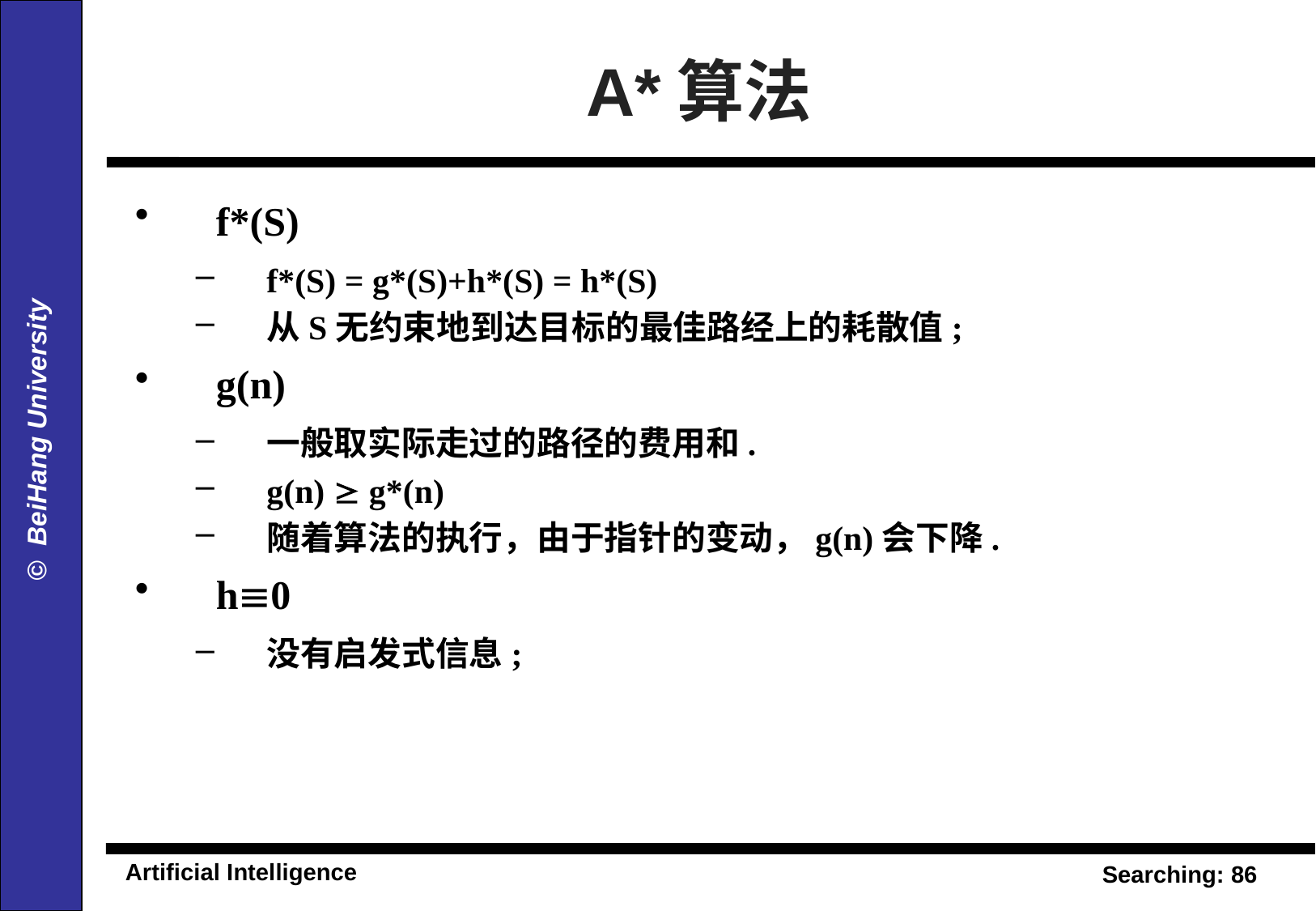

A*算法
f*(S)
f*(S) = g*(S)+h*(S) = h*(S)
从S无约束地到达目标的最佳路经上的耗散值;
g(n)
一般取实际走过的路径的费用和.
g(n) ≥ g*(n)
随着算法的执行，由于指针的变动，g(n)会下降.
h≡0
没有启发式信息;